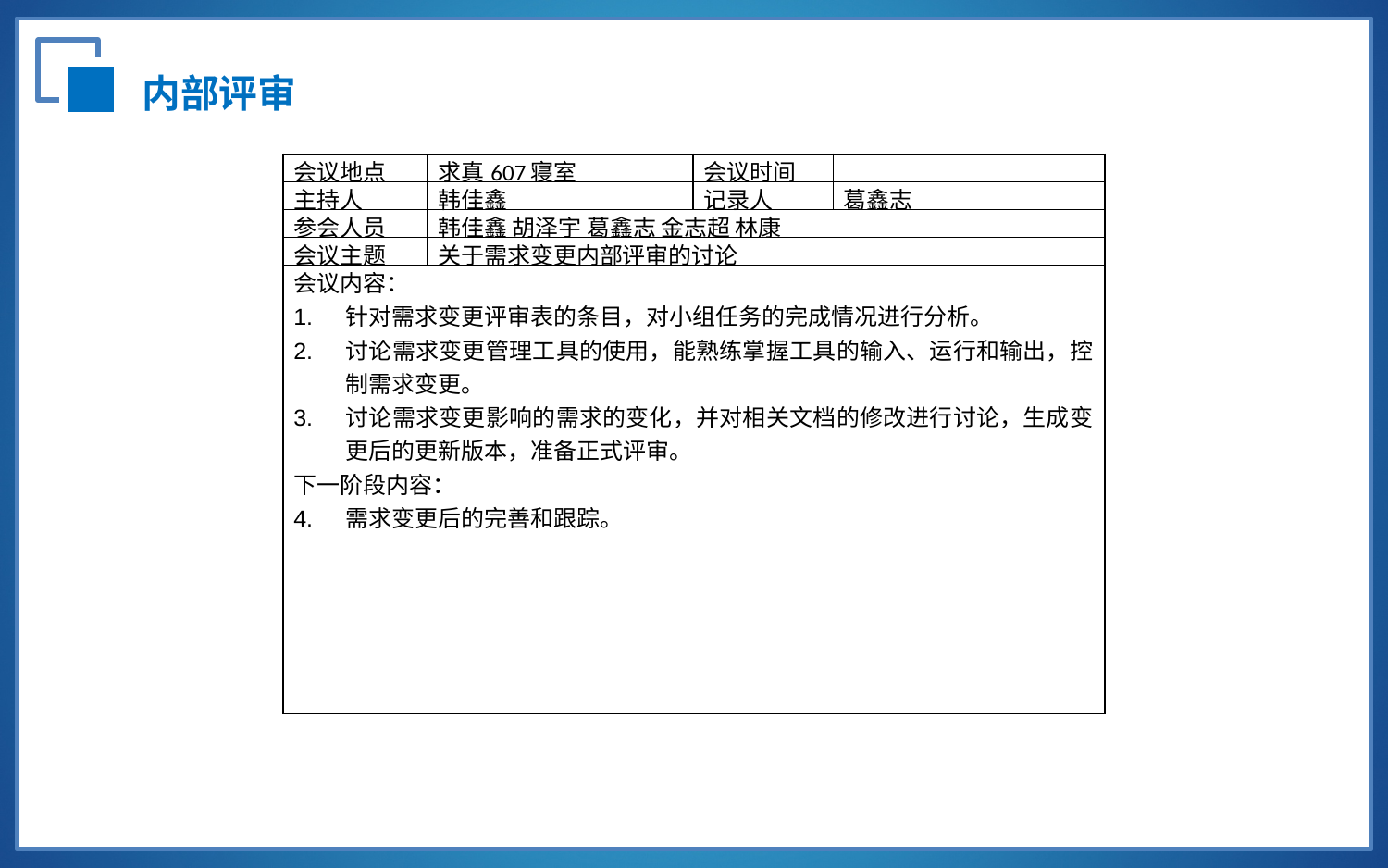

内部评审
| 会议地点 | 求真607寝室 | 会议时间 |  |
| --- | --- | --- | --- |
| 主持人 | 韩佳鑫 | 记录人 | 葛鑫志 |
| 参会人员 | 韩佳鑫 胡泽宇 葛鑫志 金志超 林康 |  |  |
| 会议主题 | 关于需求变更内部评审的讨论 |  |  |
| 会议内容： 针对需求变更评审表的条目，对小组任务的完成情况进行分析。 讨论需求变更管理工具的使用，能熟练掌握工具的输入、运行和输出，控制需求变更。 讨论需求变更影响的需求的变化，并对相关文档的修改进行讨论，生成变更后的更新版本，准备正式评审。 下一阶段内容： 需求变更后的完善和跟踪。 |  |  |  |